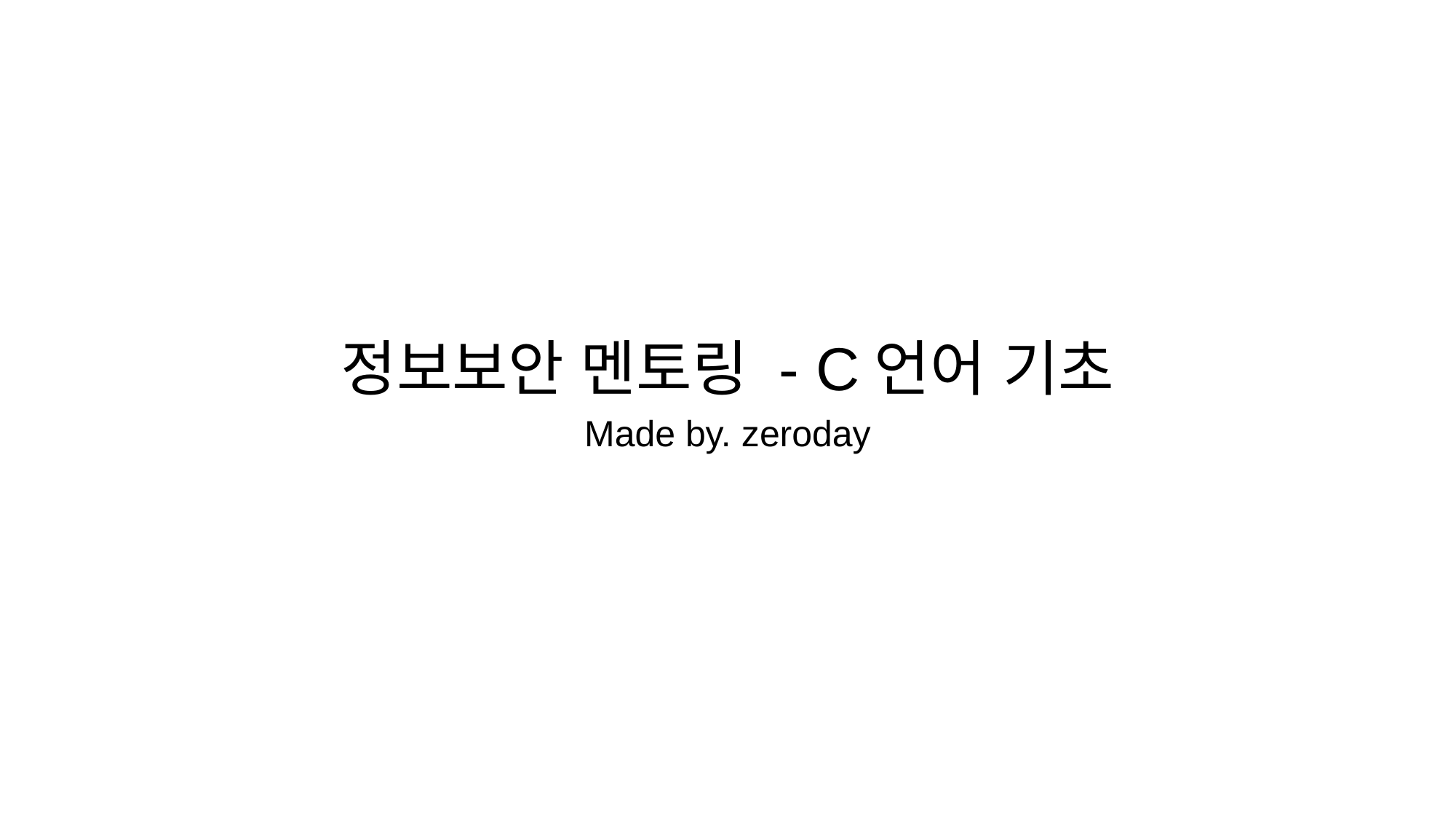

# 정보보안 멘토링 - C언어 기초
Made by. zeroday